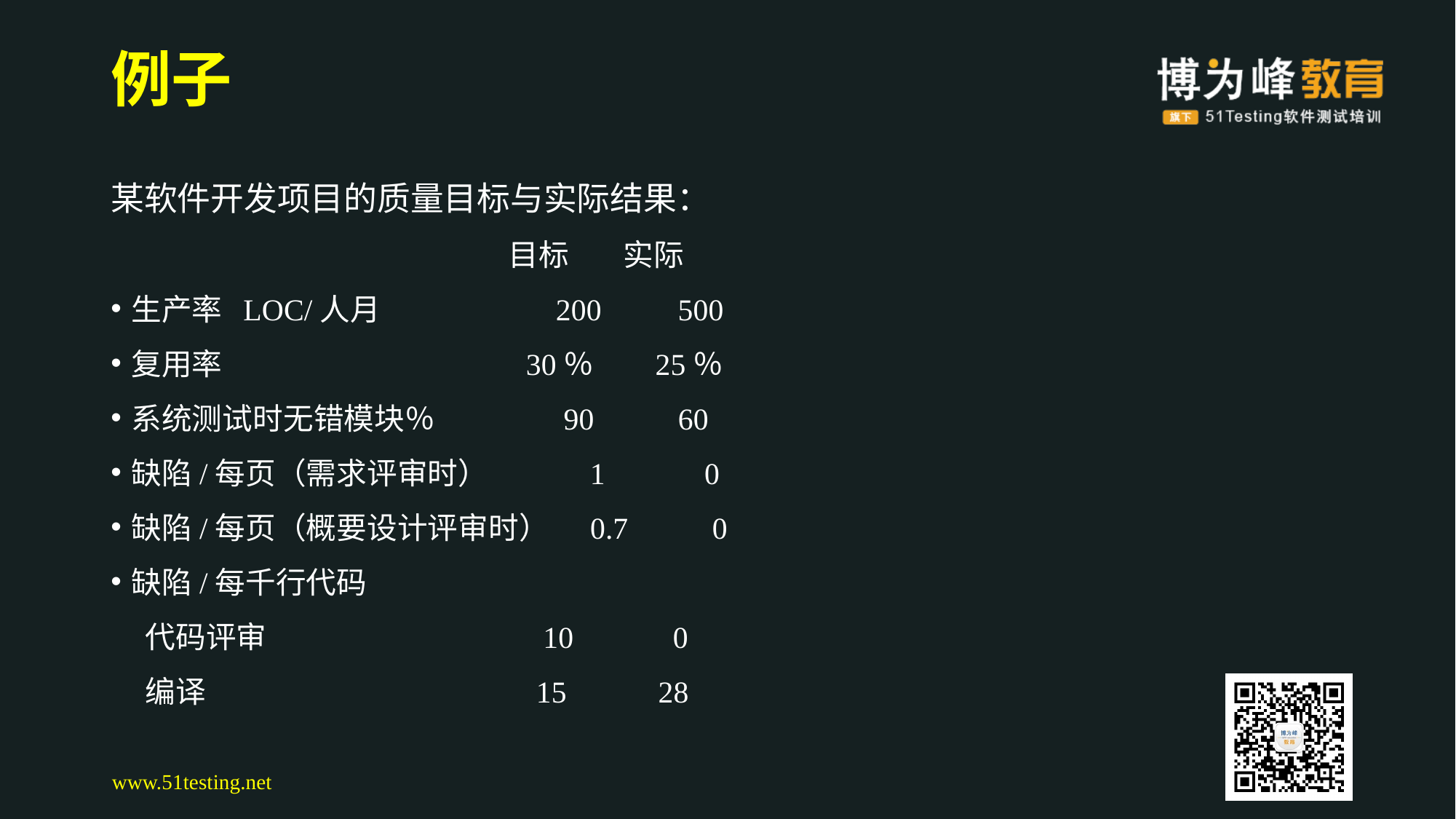

# 例子
某软件开发项目的质量目标与实际结果：
                                                          目标        实际
生产率  LOC/人月                         200          500
复用率                                            30％        25％
系统测试时无错模块％                  90           60
缺陷/每页（需求评审时）              1             0
缺陷/每页（概要设计评审时）     0.7           0
缺陷/每千行代码
    代码评审                                        10             0
    编译                                                15            28